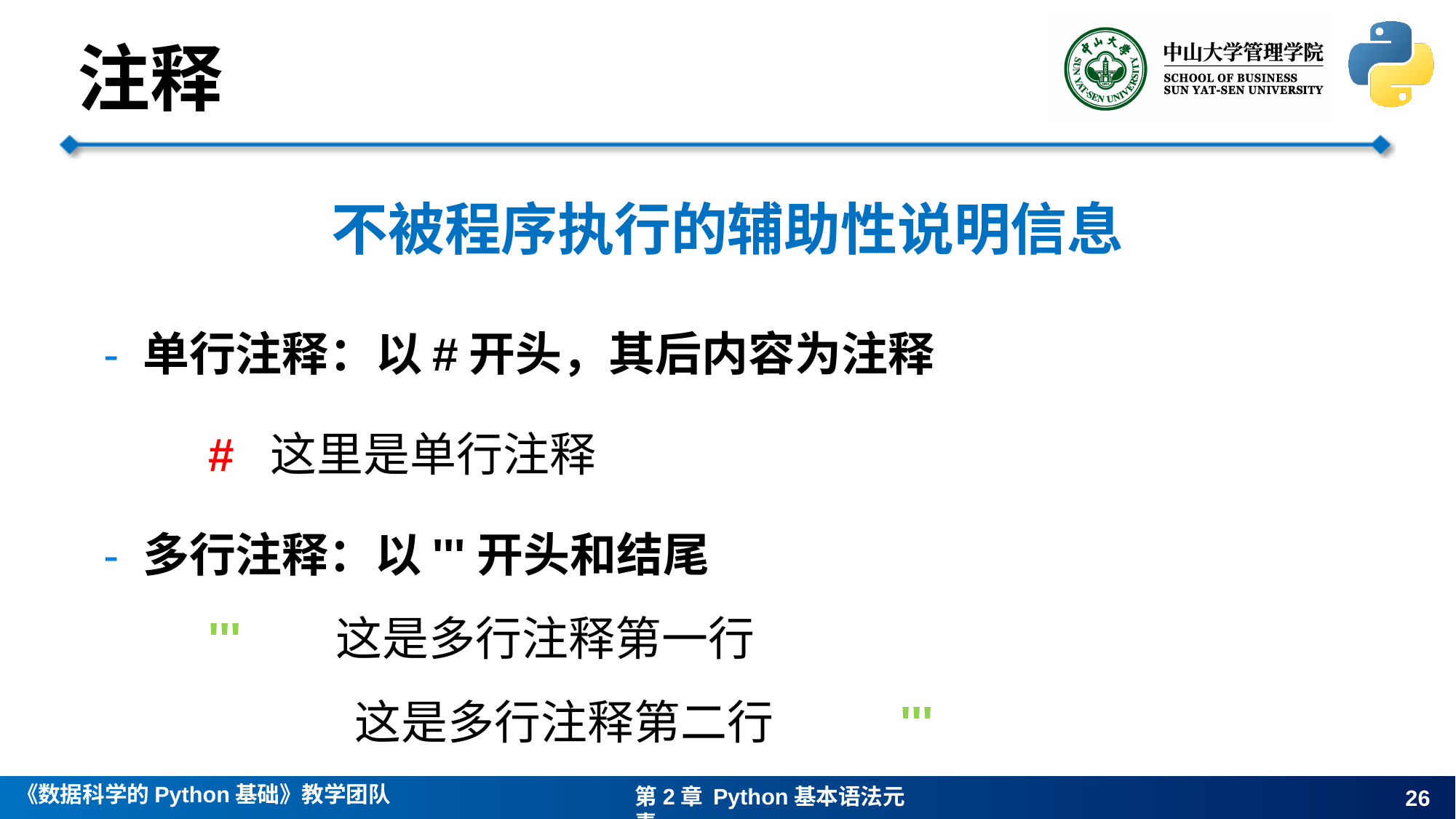

注释
不被程序执行的辅助性说明信息

- 单行注释：以#开头，其后内容为注释
#  这里是单行注释
- 多行注释：以'''开头和结尾
''' 	     这是多行注释第一行
	       	   这是多行注释第二行 	     '''